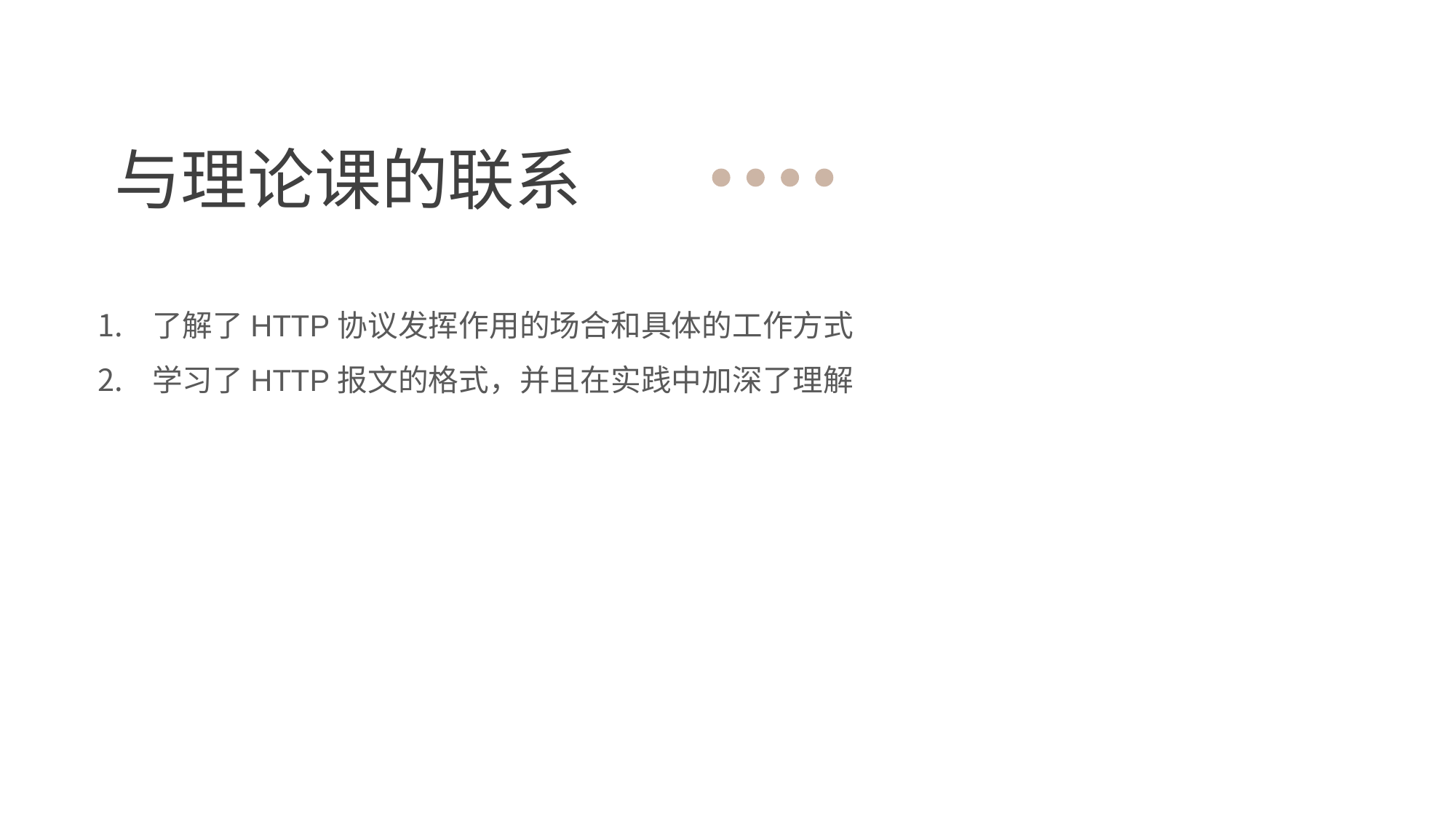

与理论课的联系

了解了HTTP协议发挥作用的场合和具体的工作方式
学习了HTTP报文的格式，并且在实践中加深了理解